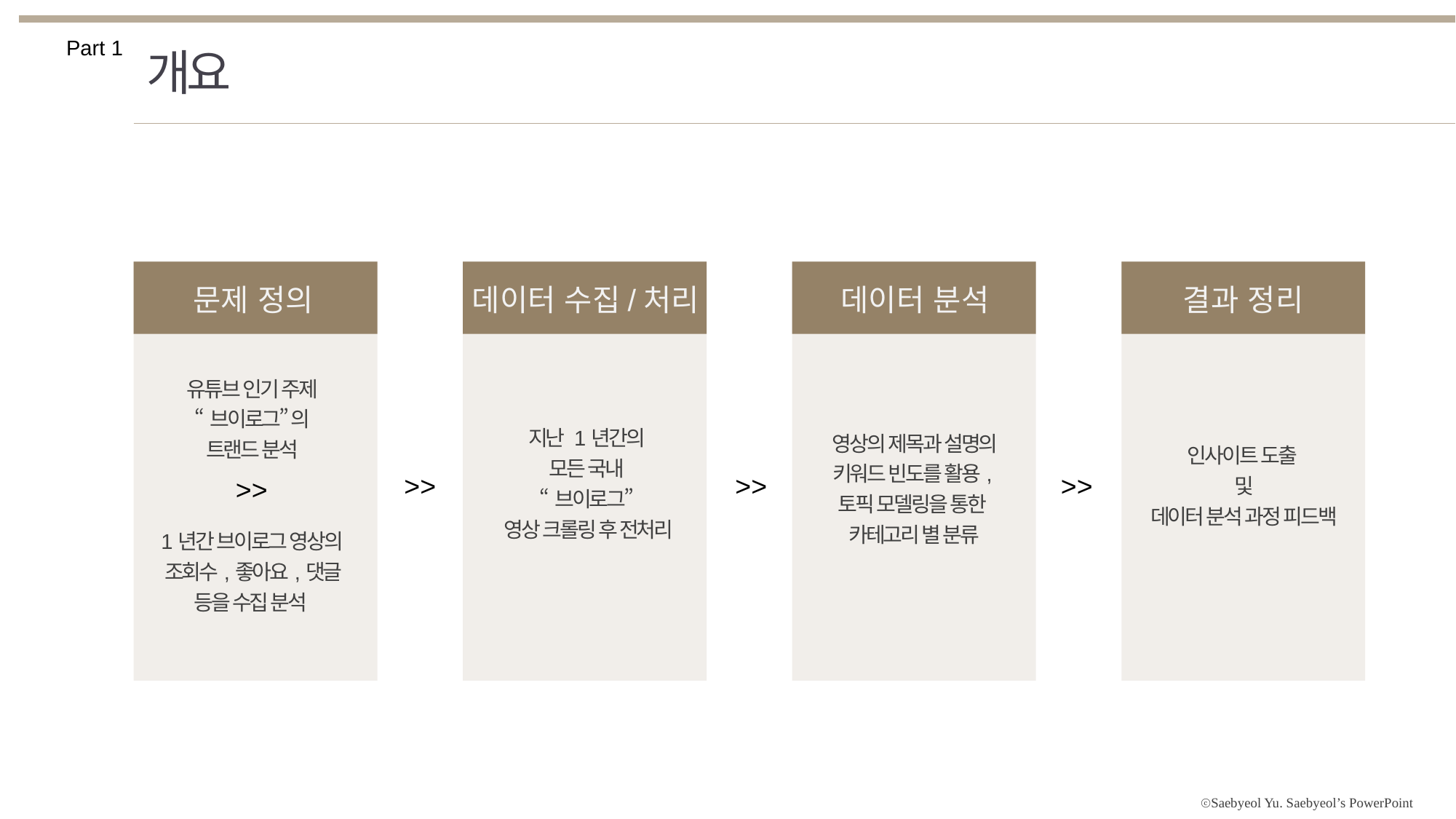

Part 1
개요

문제 정의
데이터 수집/처리
데이터 분석
결과 정리
유튜브 인기 주제
“브이로그” 의
트랜드 분석

1년간 브이로그 영상의
조회수,좋아요,댓글 등을 수집 분석
지난 1년간의
모든 국내
“브이로그”
영상 크롤링 후 전처리

영상의 제목과 설명의 키워드 빈도를 활용,
토픽 모델링을 통한
카테고리 별 분류
인사이트 도출
및
데이터 분석 과정 피드백
>>
>>
>>
>>